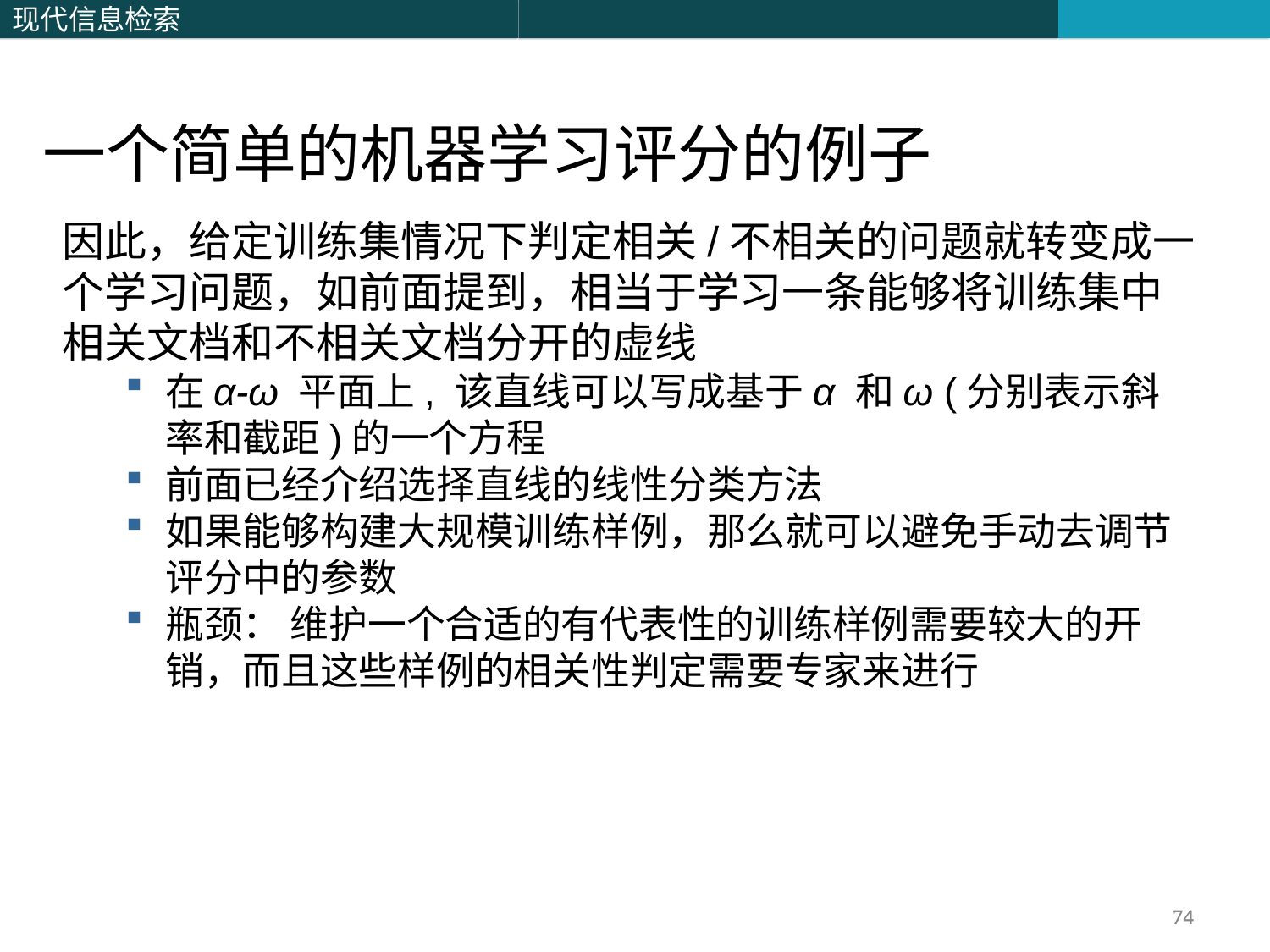

一个简单的机器学习评分的例子
因此，给定训练集情况下判定相关/不相关的问题就转变成一个学习问题，如前面提到，相当于学习一条能够将训练集中相关文档和不相关文档分开的虚线
在α-ω 平面上, 该直线可以写成基于α 和ω (分别表示斜率和截距)的一个方程
前面已经介绍选择直线的线性分类方法
如果能够构建大规模训练样例，那么就可以避免手动去调节评分中的参数
瓶颈： 维护一个合适的有代表性的训练样例需要较大的开销，而且这些样例的相关性判定需要专家来进行
74
74